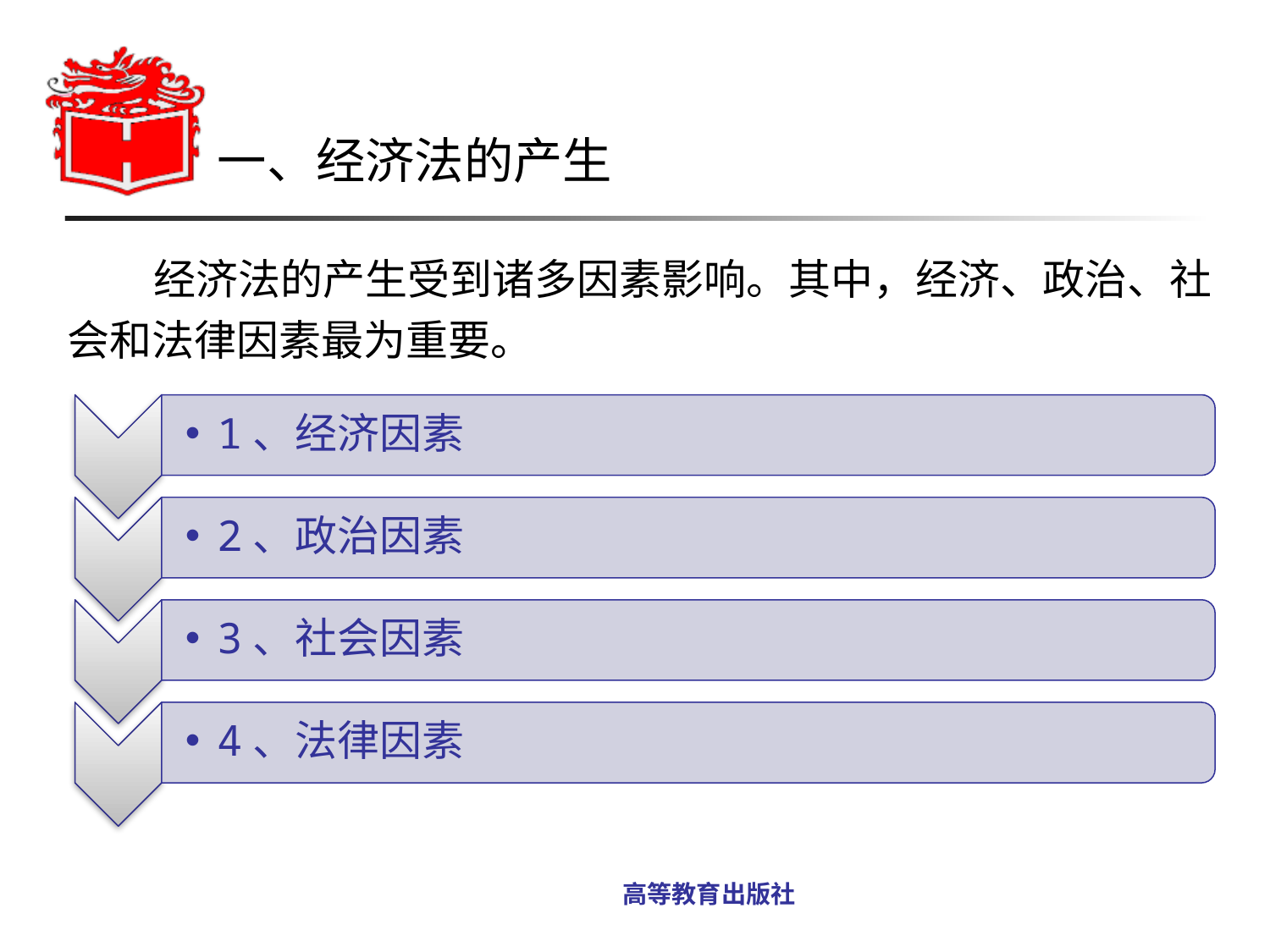

一、经济法的产生
        经济法的产生受到诸多因素影响。其中，经济、政治、社会和法律因素最为重要。

1、经济因素

2、政治因素

3、社会因素

4、法律因素

高等教育出版社